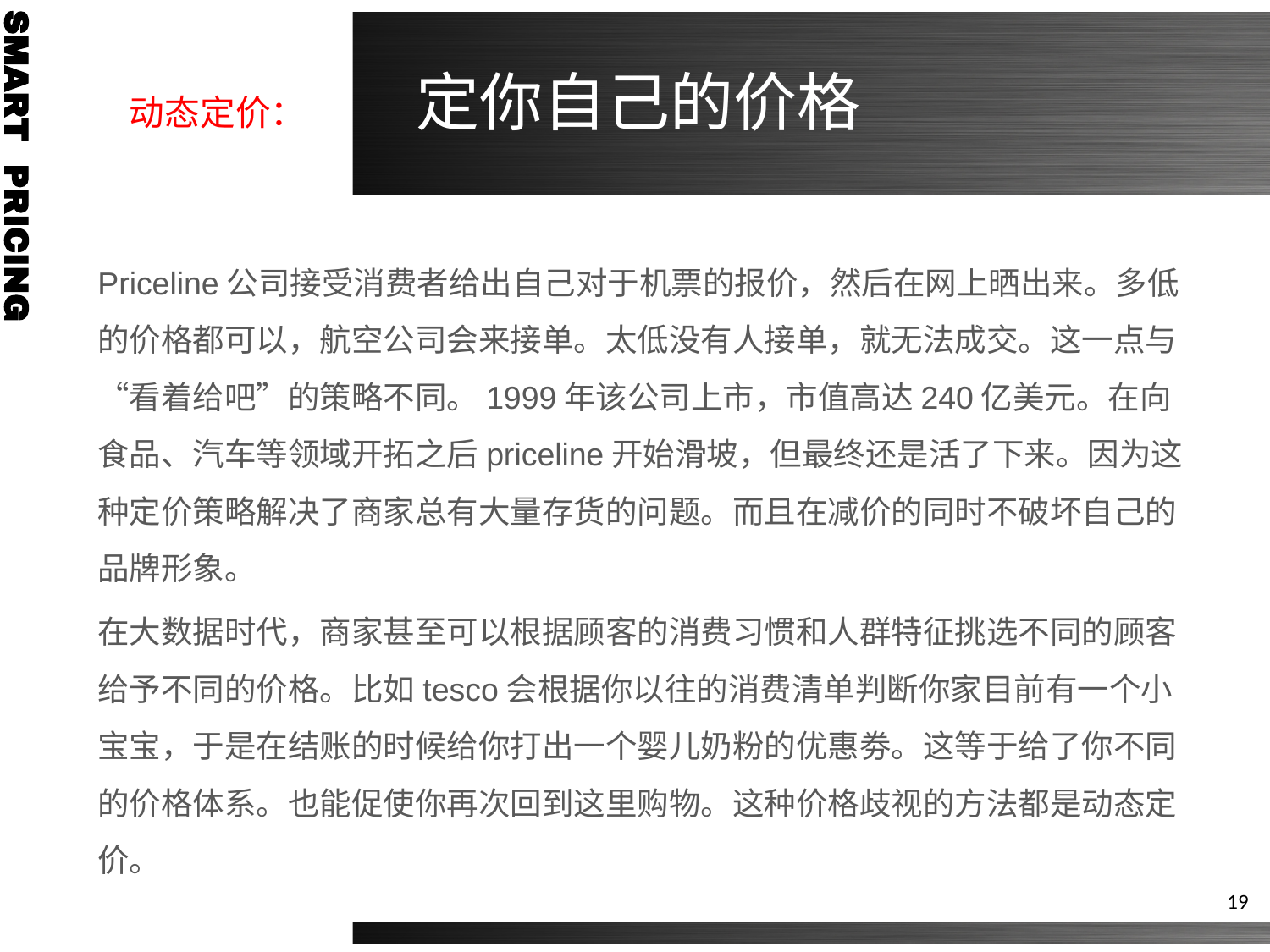

# 动态定价：              定你自己的价格
Priceline公司接受消费者给出自己对于机票的报价，然后在网上晒出来。多低的价格都可以，航空公司会来接单。太低没有人接单，就无法成交。这一点与“看着给吧”的策略不同。1999年该公司上市，市值高达240亿美元。在向食品、汽车等领域开拓之后priceline开始滑坡，但最终还是活了下来。因为这种定价策略解决了商家总有大量存货的问题。而且在减价的同时不破坏自己的品牌形象。
在大数据时代，商家甚至可以根据顾客的消费习惯和人群特征挑选不同的顾客给予不同的价格。比如tesco会根据你以往的消费清单判断你家目前有一个小宝宝，于是在结账的时候给你打出一个婴儿奶粉的优惠劵。这等于给了你不同的价格体系。也能促使你再次回到这里购物。这种价格歧视的方法都是动态定价。